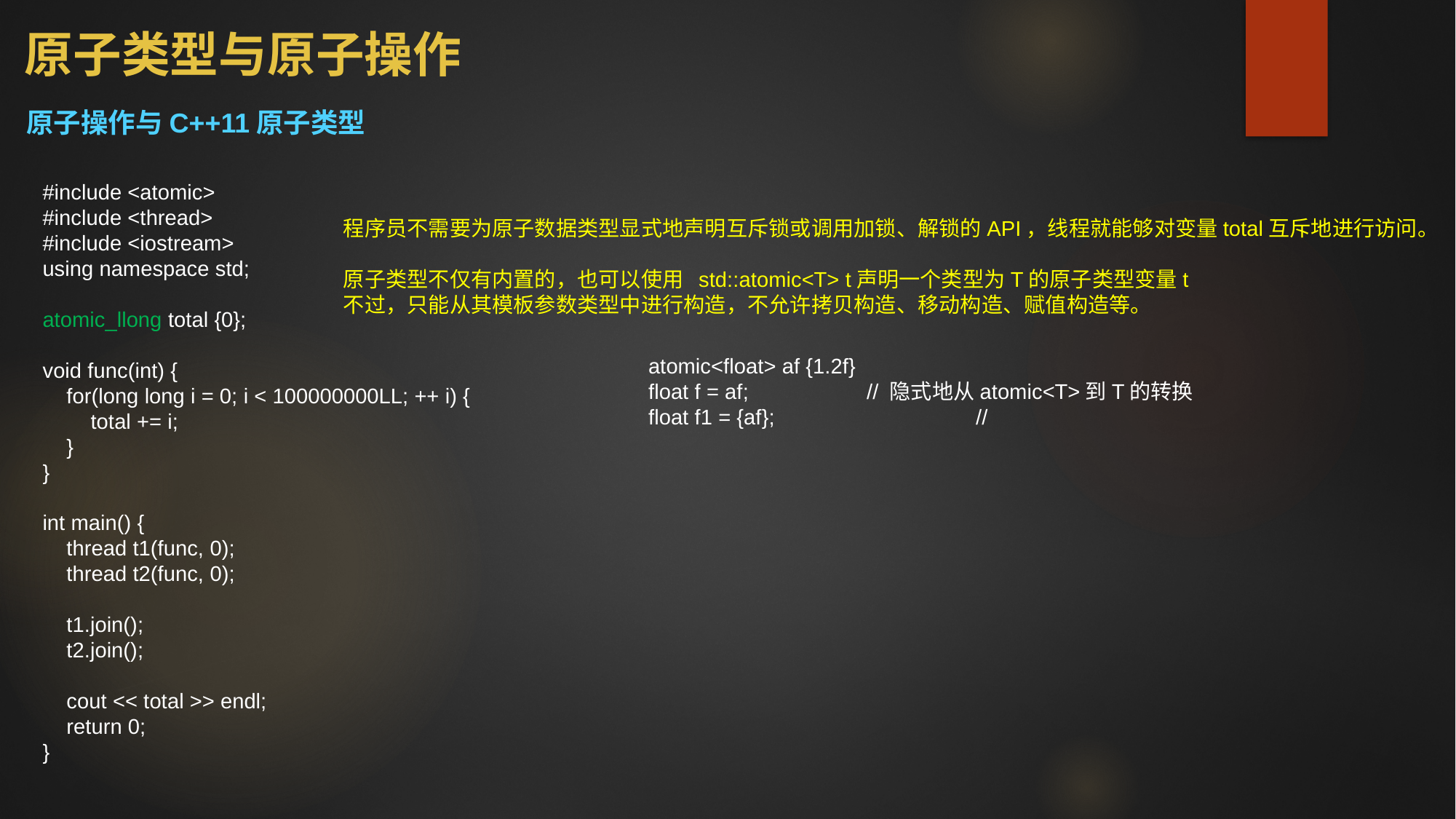

# 原子类型与原子操作
原子操作与C++11原子类型
#include <atomic>
#include <thread>
#include <iostream>
using namespace std;

atomic_llong total {0};

void func(int) {
    for(long long i = 0; i < 100000000LL; ++ i) {
        total += i;
    }
}

int main() {
    thread t1(func, 0);
    thread t2(func, 0);

    t1.join();
    t2.join();

    cout << total >> endl;
    return 0;
}

程序员不需要为原子数据类型显式地声明互斥锁或调用加锁、解锁的API，线程就能够对变量total互斥地进行访问。

原子类型不仅有内置的，也可以使用  std::atomic<T> t声明一个类型为T的原子类型变量t
不过，只能从其模板参数类型中进行构造，不允许拷贝构造、移动构造、赋值构造等。
atomic<float> af {1.2f}
float f = af;		// 隐式地从atomic<T>到T的转换
float f1 = {af};		//